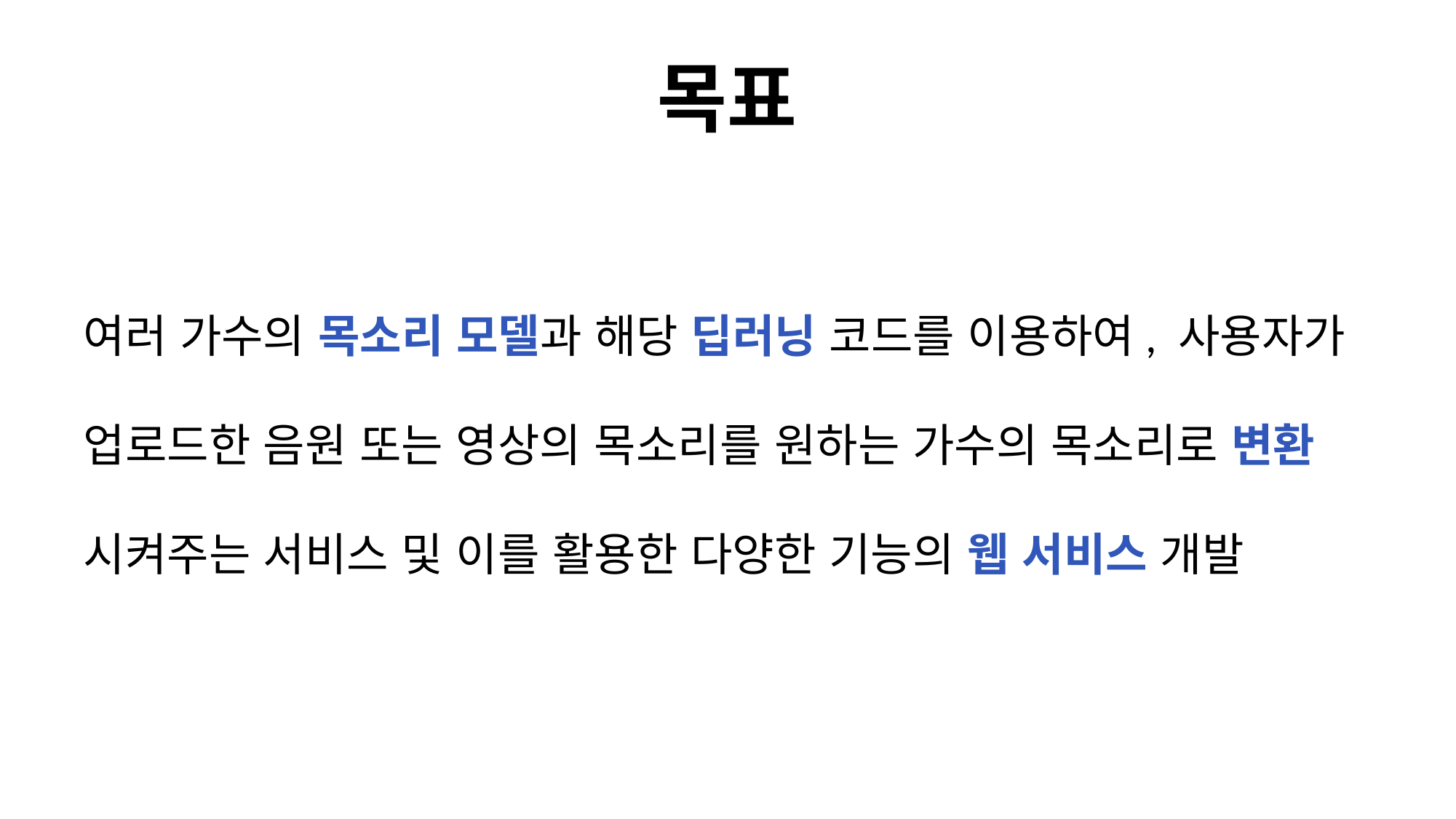

# 목표

여러 가수의 목소리 모델과 해당 딥러닝 코드를 이용하여, 사용자가

업로드한 음원 또는 영상의 목소리를 원하는 가수의 목소리로 변환

시켜주는 서비스 및 이를 활용한 다양한 기능의 웹 서비스 개발